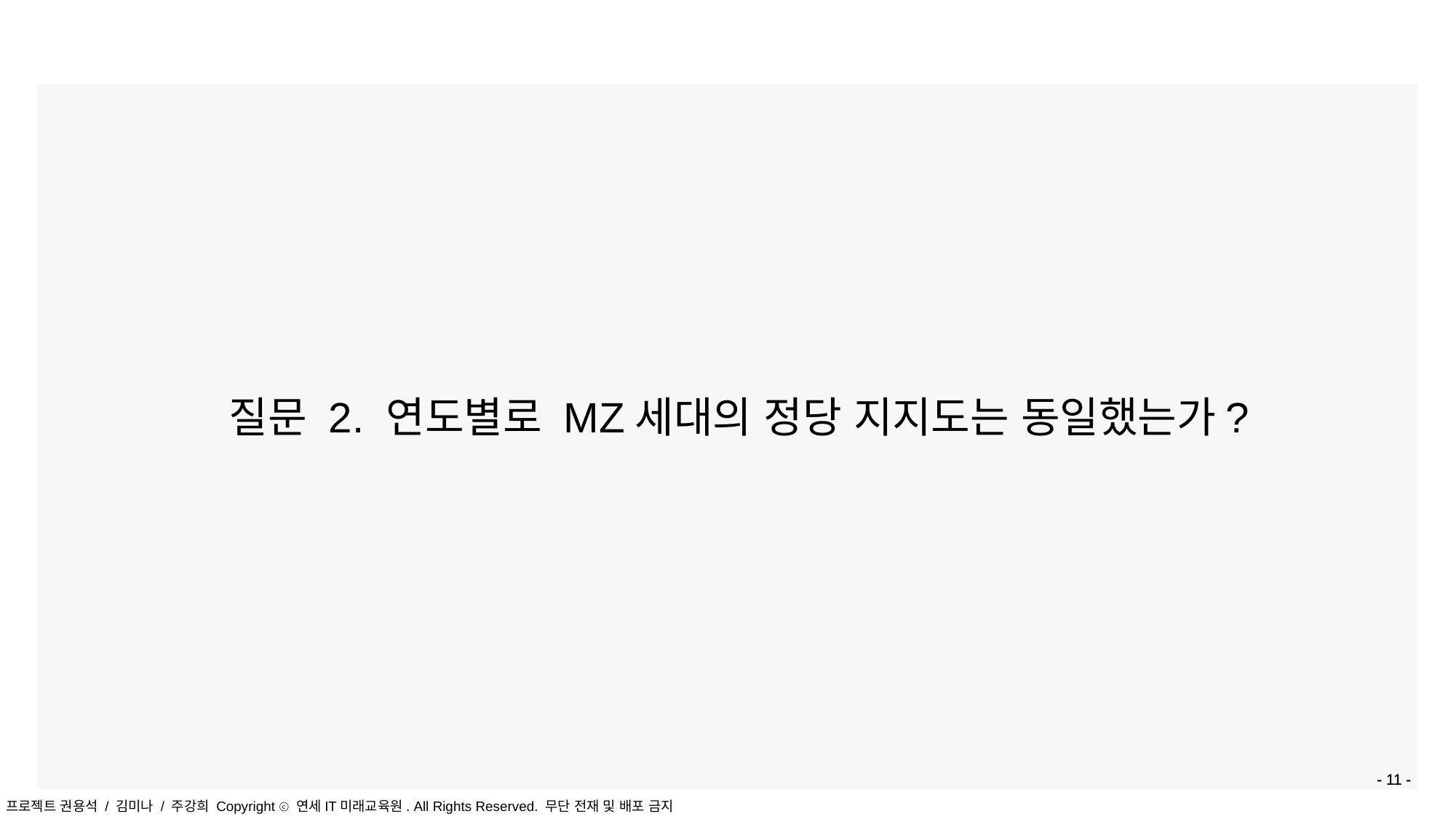

질문 2. 연도별로 MZ세대의 정당 지지도는 동일했는가?
- 11 -